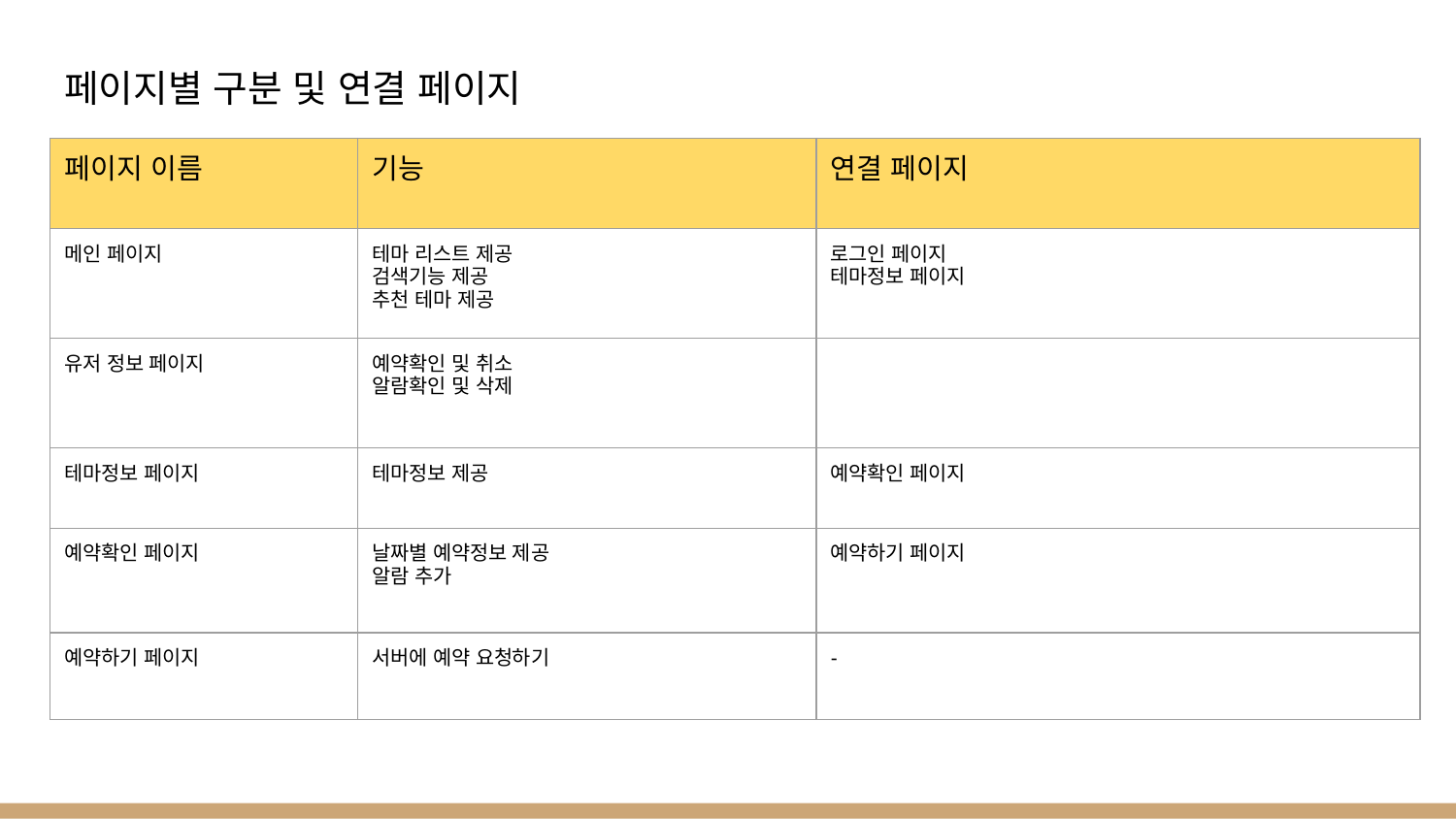

# 페이지별 구분 및 연결 페이지
| 페이지 이름 | 기능 | 연결 페이지 |
| --- | --- | --- |
| 메인 페이지 | 테마 리스트 제공 검색기능 제공 추천 테마 제공 | 로그인 페이지 테마정보 페이지 |
| 유저 정보 페이지 | 예약확인 및 취소 알람확인 및 삭제 |  |
| 테마정보 페이지 | 테마정보 제공 | 예약확인 페이지 |
| 예약확인 페이지 | 날짜별 예약정보 제공 알람 추가 | 예약하기 페이지 |
| 예약하기 페이지 | 서버에 예약 요청하기 | - |